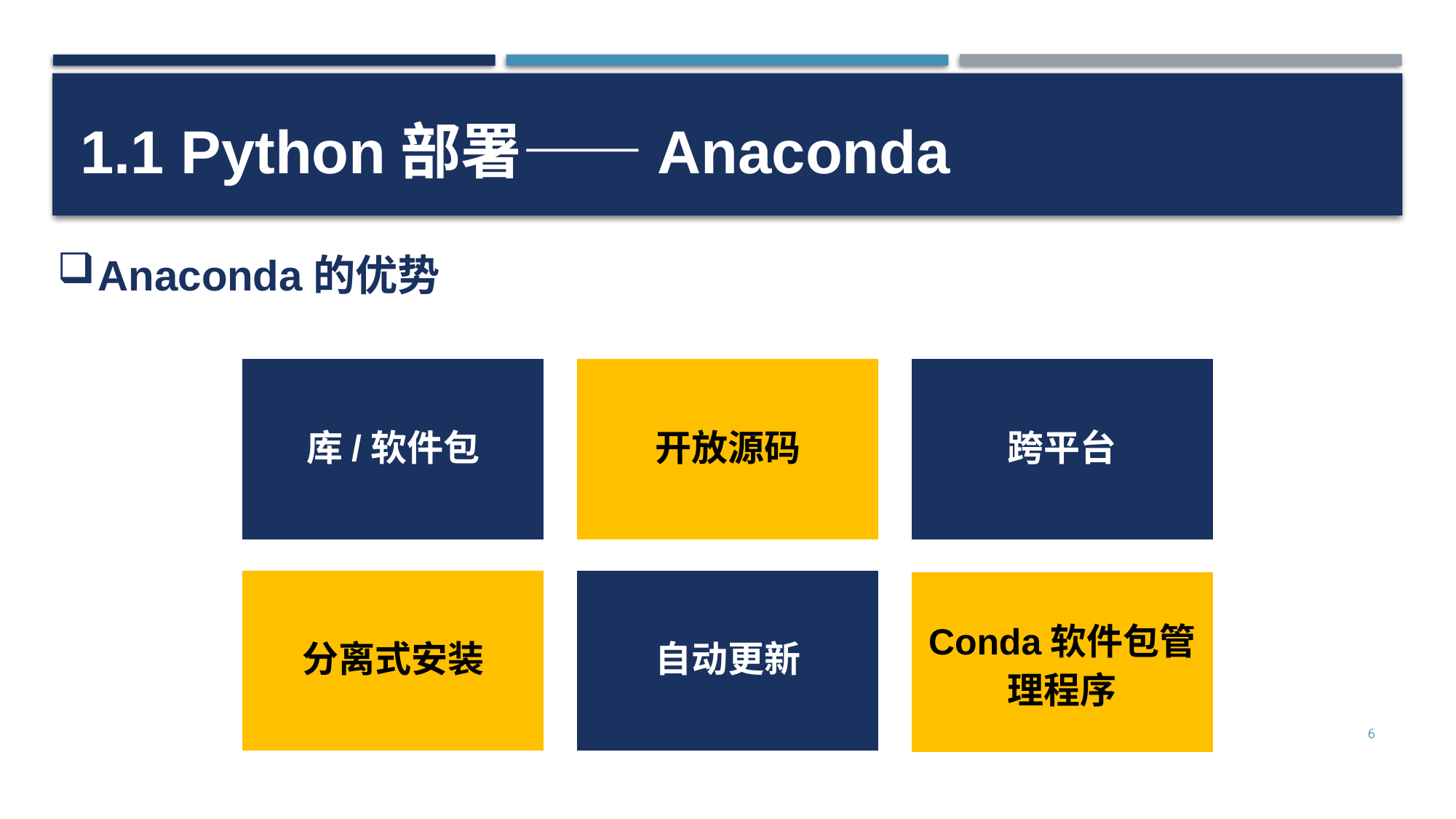

1.1 Python部署——Anaconda
Anaconda的优势
库/软件包
开放源码
跨平台
分离式安装
自动更新
Conda软件包管理程序
6